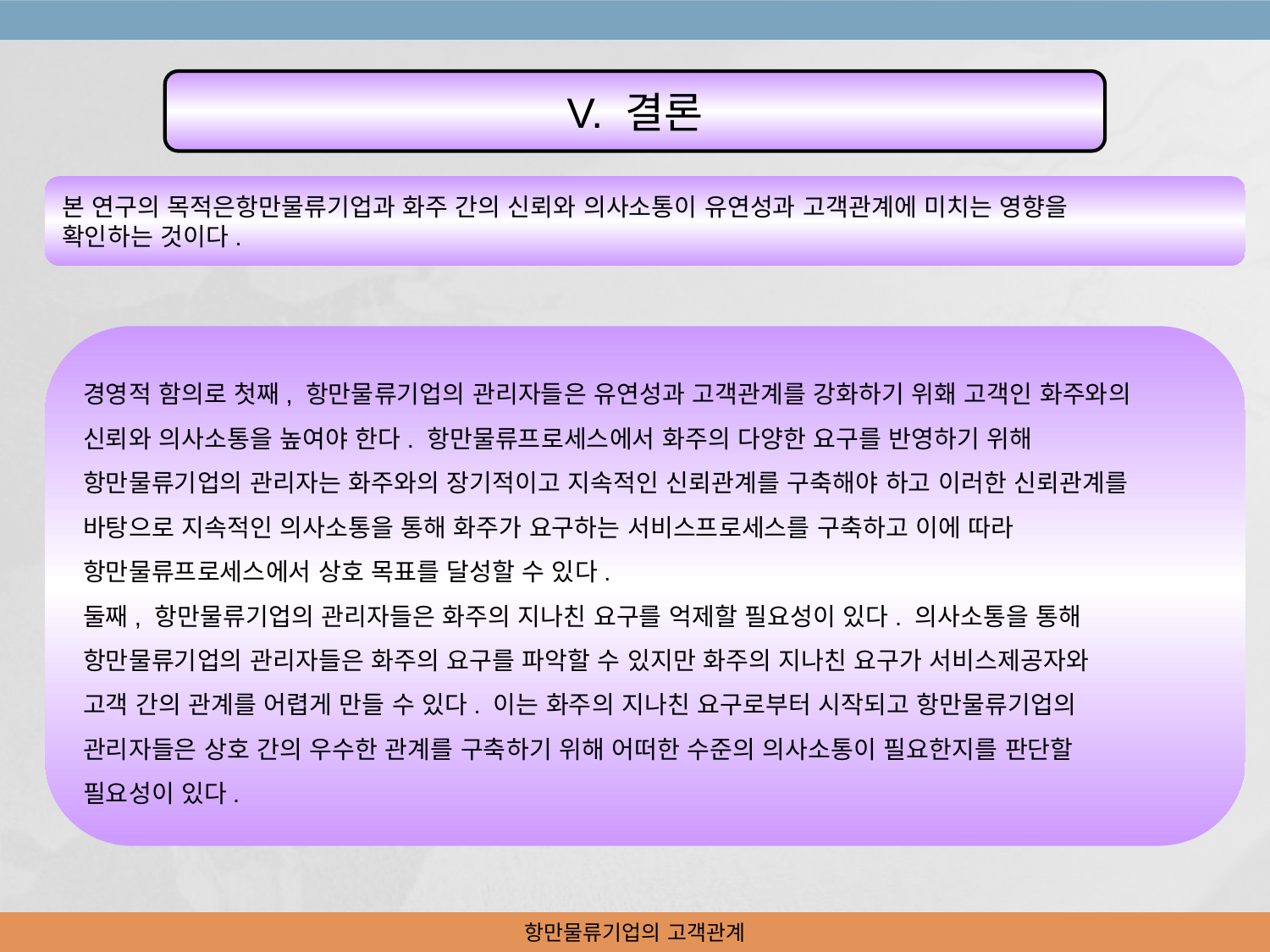

V. 결론
본 연구의 목적은항만물류기업과 화주 간의 신뢰와 의사소통이 유연성과 고객관계에 미치는 영향을
확인하는 것이다.
경영적 함의로 첫째, 항만물류기업의 관리자들은 유연성과 고객관계를 강화하기 위홰 고객인 화주와의
신뢰와 의사소통을 높여야 한다. 항만물류프로세스에서 화주의 다양한 요구를 반영하기 위해
항만물류기업의 관리자는 화주와의 장기적이고 지속적인 신뢰관계를 구축해야 하고 이러한 신뢰관계를
바탕으로 지속적인 의사소통을 통해 화주가 요구하는 서비스프로세스를 구축하고 이에 따라
항만물류프로세스에서 상호 목표를 달성할 수 있다.
둘째, 항만물류기업의 관리자들은 화주의 지나친 요구를 억제할 필요성이 있다. 의사소통을 통해
항만물류기업의 관리자들은 화주의 요구를 파악할 수 있지만 화주의 지나친 요구가 서비스제공자와
고객 간의 관계를 어렵게 만들 수 있다. 이는 화주의 지나친 요구로부터 시작되고 항만물류기업의
관리자들은 상호 간의 우수한 관계를 구축하기 위해 어떠한 수준의 의사소통이 필요한지를 판단할
필요성이 있다.
항만물류기업의 고객관계